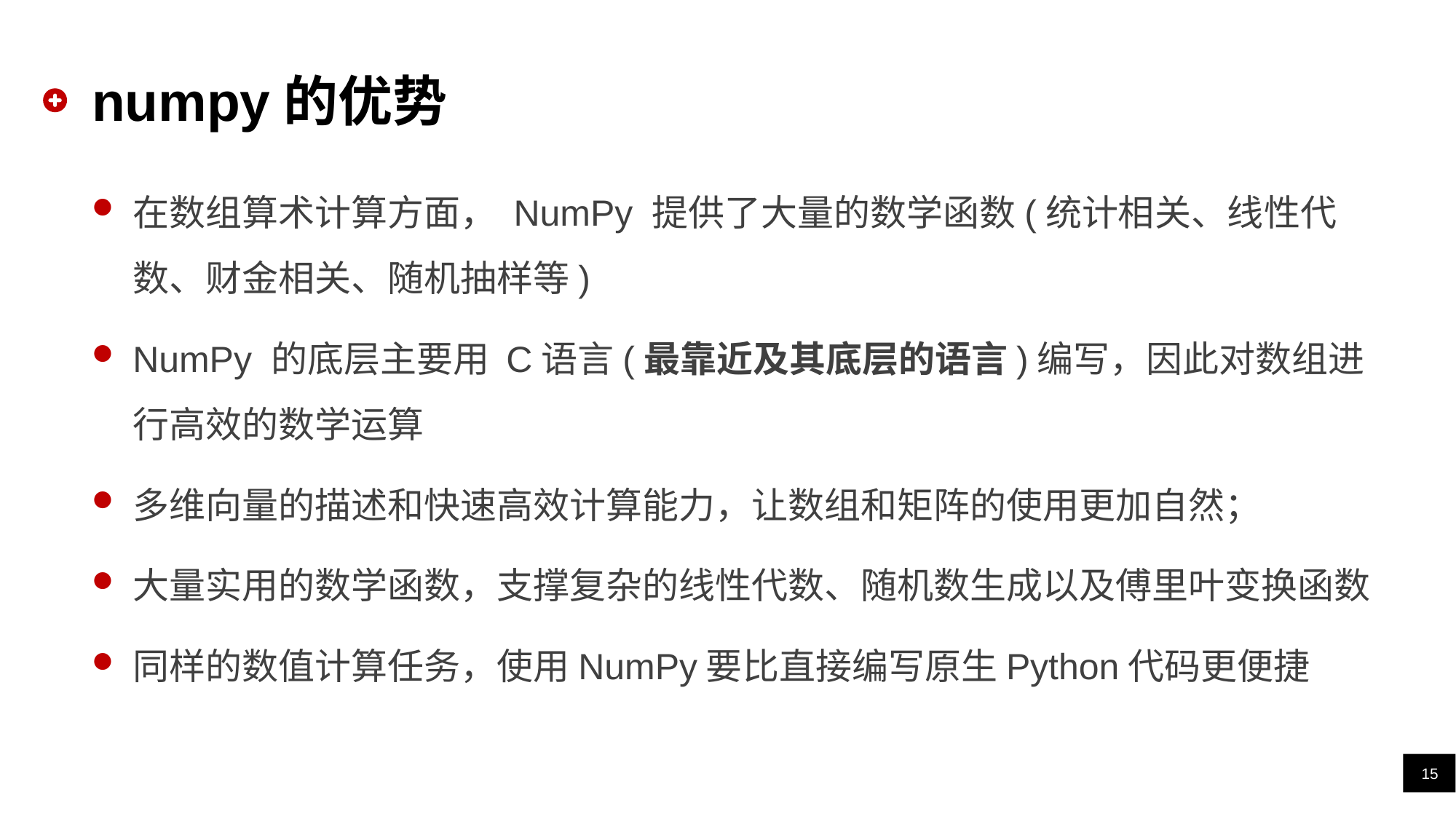

# numpy的优势
在数组算术计算方面， NumPy 提供了大量的数学函数(统计相关、线性代数、财金相关、随机抽样等)
NumPy 的底层主要用 C语言(最靠近及其底层的语言)编写，因此对数组进行高效的数学运算
多维向量的描述和快速高效计算能力，让数组和矩阵的使用更加自然；
大量实用的数学函数，支撑复杂的线性代数、随机数生成以及傅里叶变换函数
同样的数值计算任务，使用NumPy要比直接编写原生Python代码更便捷